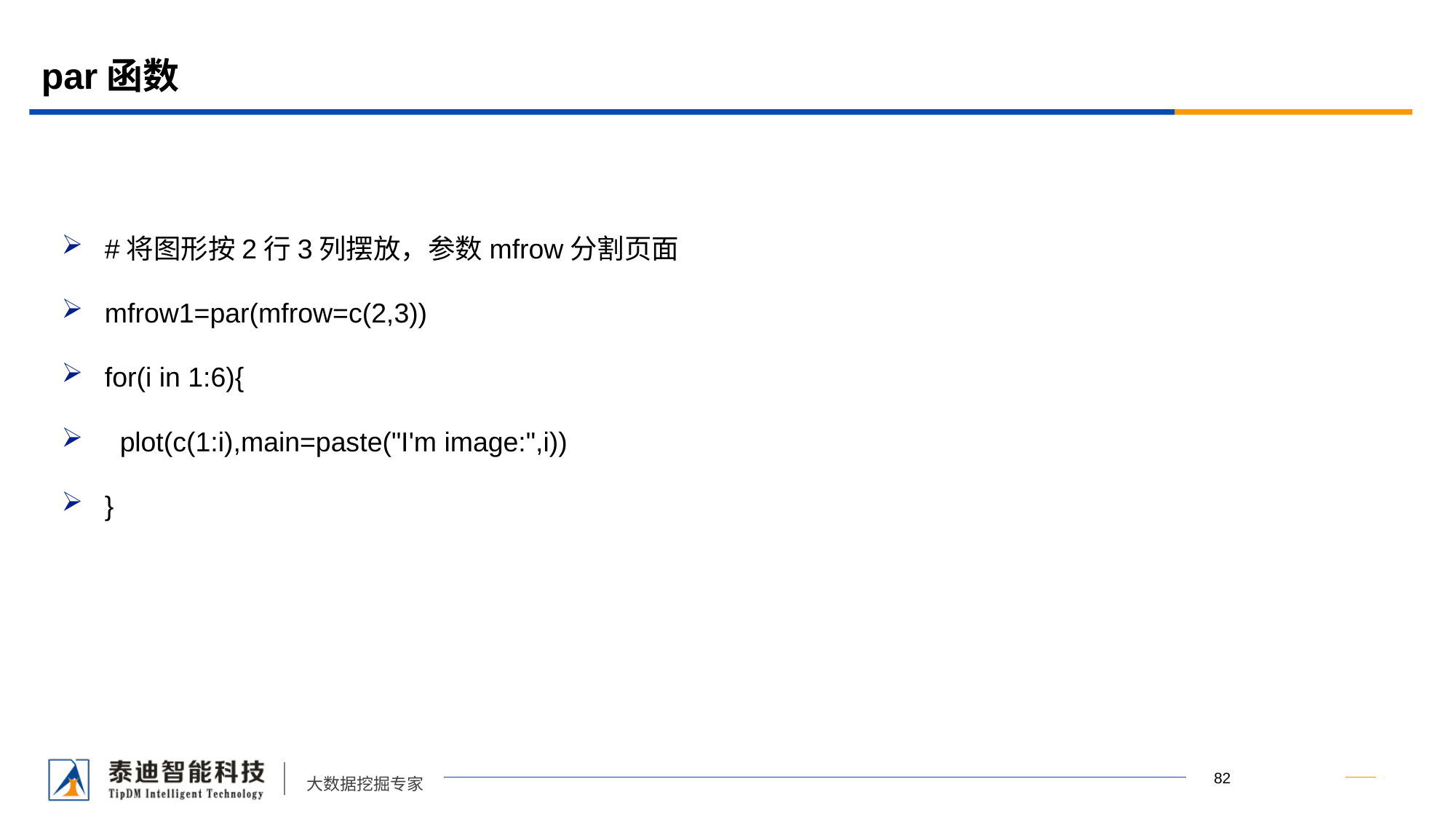

# par函数
#将图形按2行3列摆放，参数mfrow分割页面
mfrow1=par(mfrow=c(2,3))
for(i in 1:6){
  plot(c(1:i),main=paste("I'm image:",i))
}